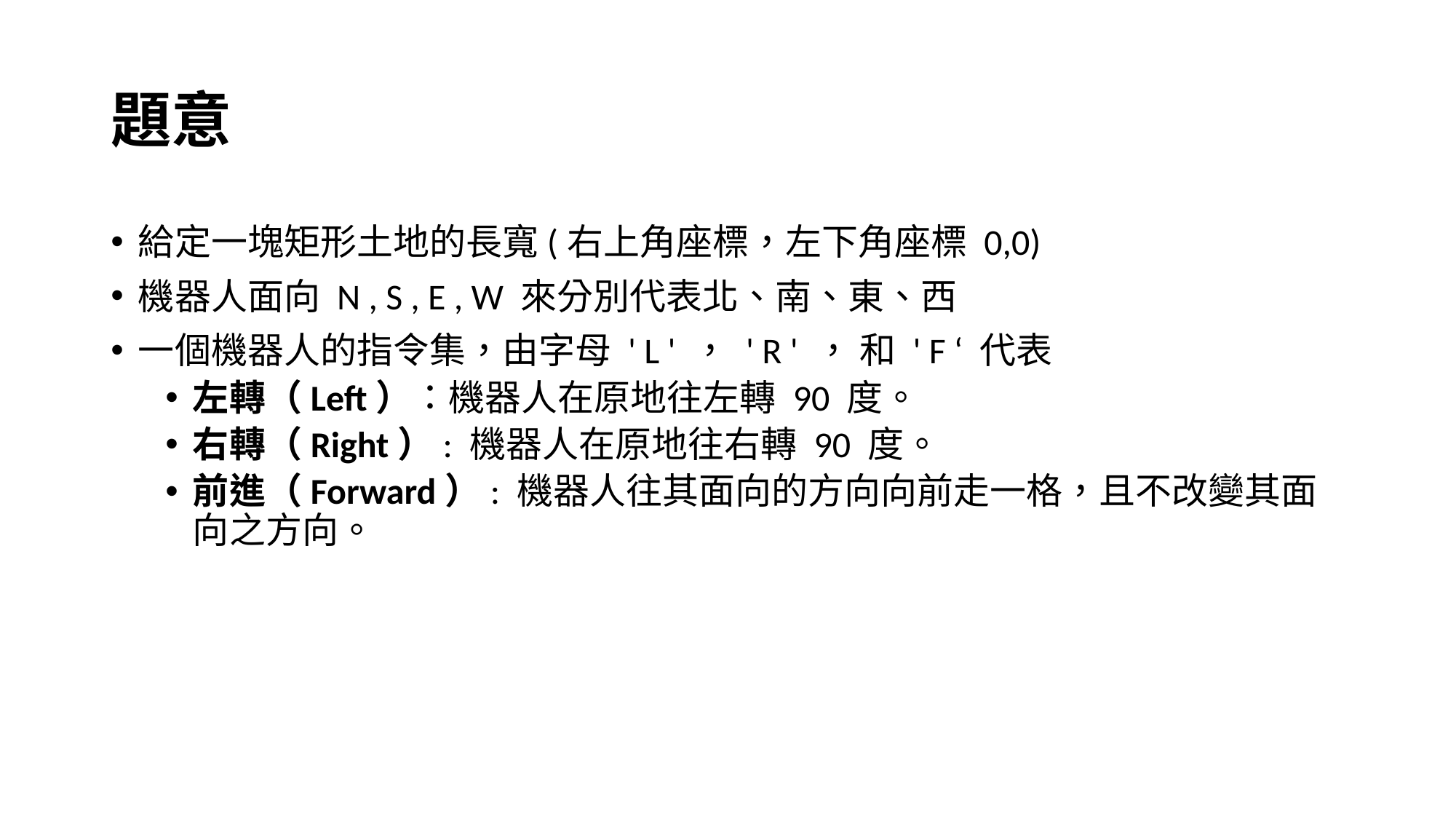

# 題意
給定一塊矩形土地的長寬(右上角座標，左下角座標 0,0)
機器人面向 N , S , E , W 來分別代表北、南、東、西
一個機器人的指令集，由字母 ' L ' ， ' R ' ， 和 ' F ‘ 代表
左轉（Left）：機器人在原地往左轉 90 度。
右轉（Right）: 機器人在原地往右轉 90 度。
前進（Forward）: 機器人往其面向的方向向前走一格，且不改變其面向之方向。